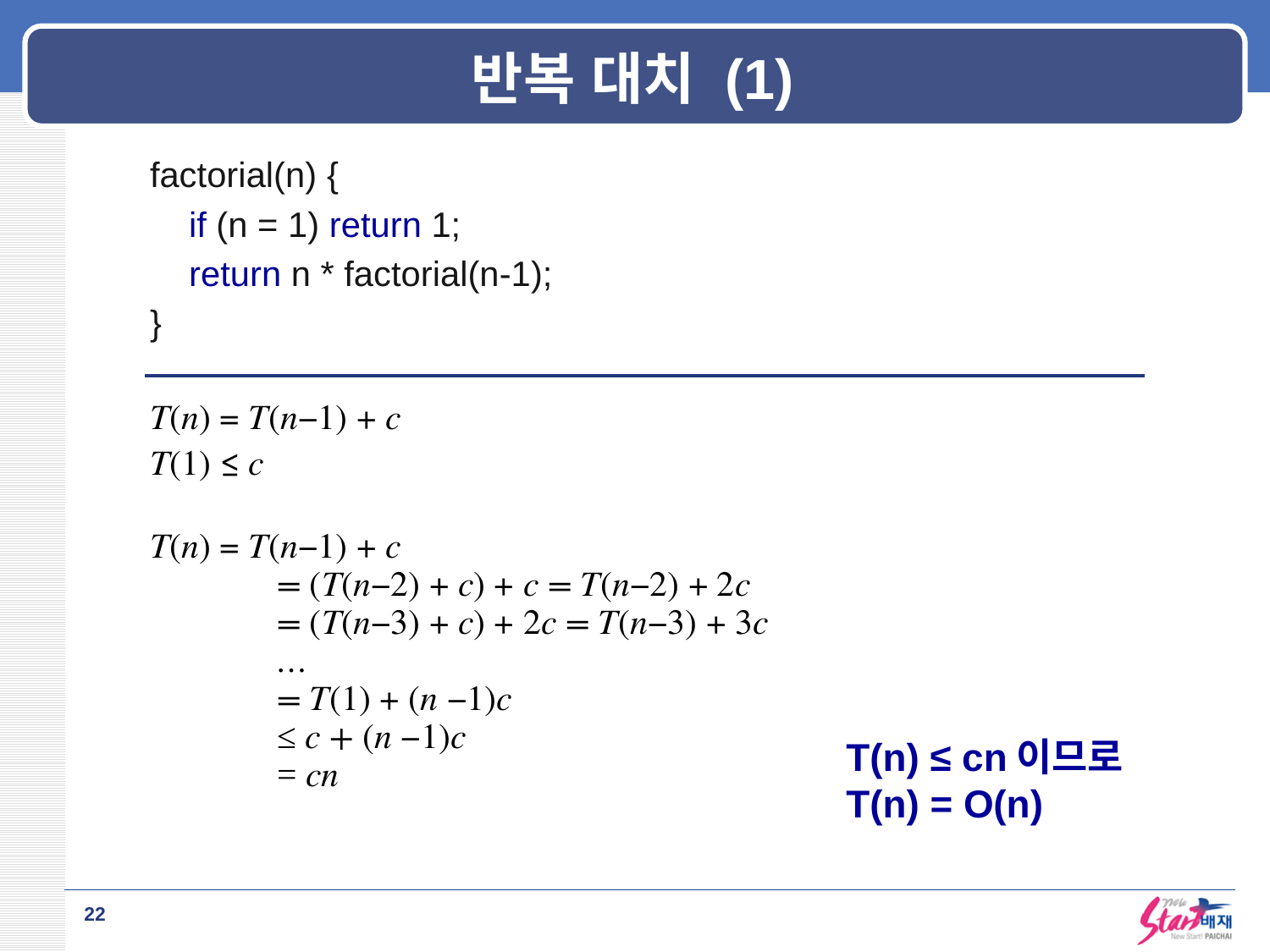

# 반복 대치 (1)
factorial(n) {
    if (n = 1) return 1;
    return n * factorial(n-1);
}

T(n) = T(n−1) + c
T(1) ≤ c

T(n) = T(n−1) + c
	= (T(n−2) + c) + c = T(n−2) + 2c
	= (T(n−3) + c) + 2c = T(n−3) + 3c
	…
	= T(1) + (n −1)c
	≤ c + (n −1)c
	= cn
T(n) ≤ cn이므로
T(n) = O(n)
22